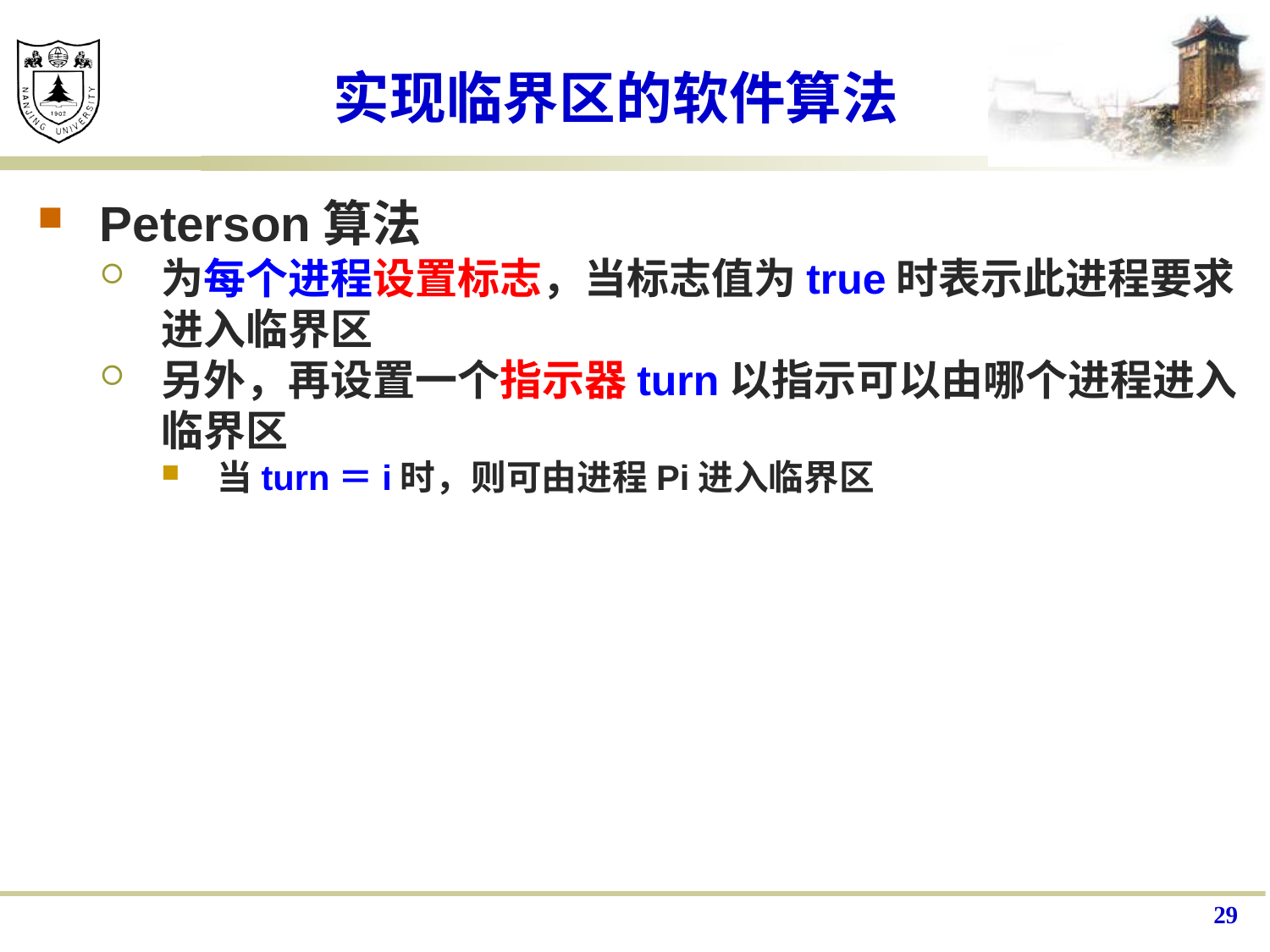

# 实现临界区的软件算法
Peterson算法
为每个进程设置标志，当标志值为true时表示此进程要求进入临界区
另外，再设置一个指示器turn以指示可以由哪个进程进入临界区
当turn＝i时，则可由进程Pi进入临界区

29